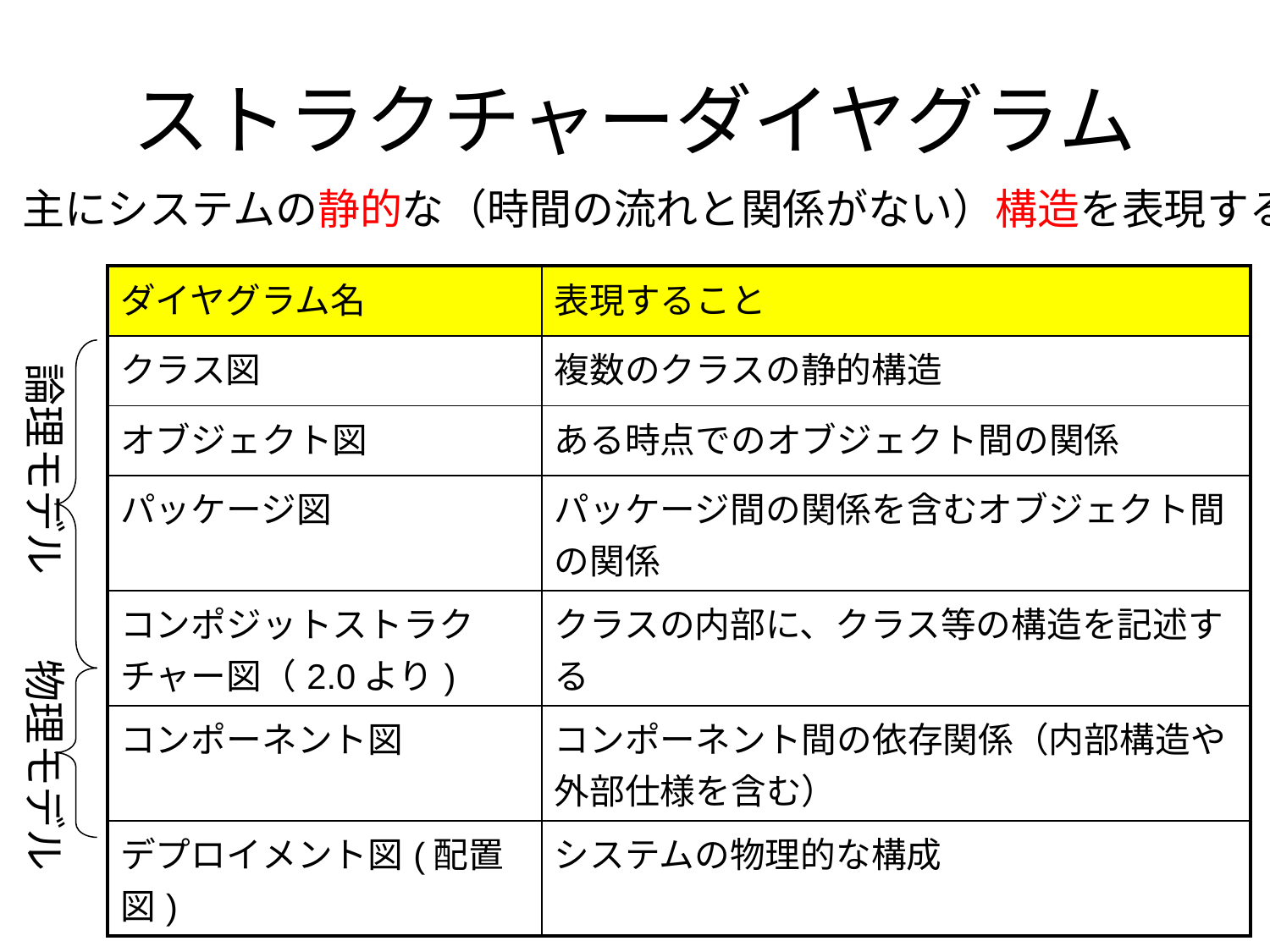

# ストラクチャーダイヤグラム
主にシステムの静的な（時間の流れと関係がない）構造を表現する
| ダイヤグラム名 | 表現すること |
| --- | --- |
| クラス図 | 複数のクラスの静的構造 |
| オブジェクト図 | ある時点でのオブジェクト間の関係 |
| パッケージ図 | パッケージ間の関係を含むオブジェクト間の関係 |
| コンポジットストラクチャー図（2.0より) | クラスの内部に、クラス等の構造を記述する |
| コンポーネント図 | コンポーネント間の依存関係（内部構造や外部仕様を含む） |
| デプロイメント図(配置図) | システムの物理的な構成 |

論理モデル
物理モデル